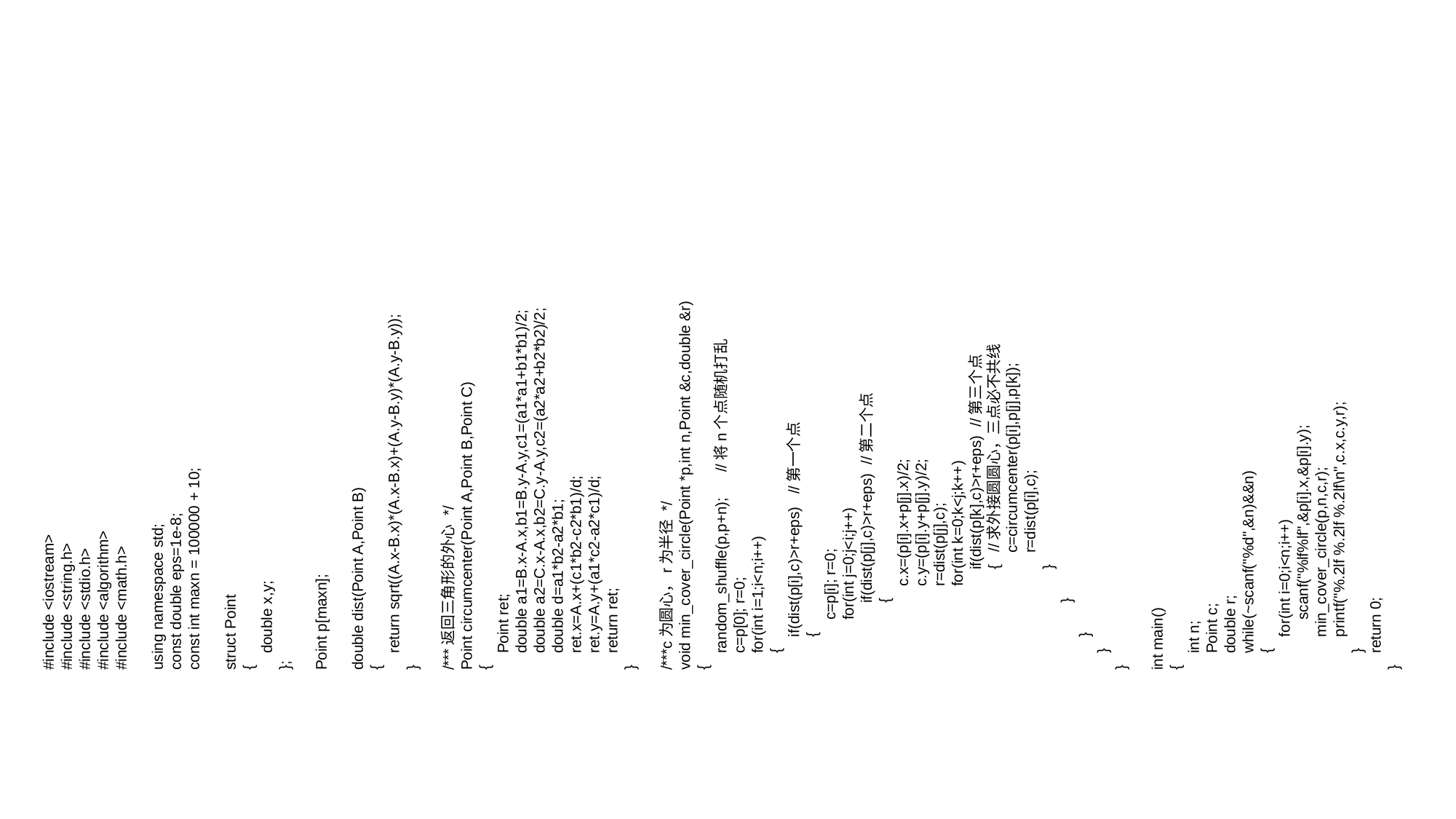

#include <iostream>
#include <string.h>
#include <stdio.h>
#include <algorithm>
#include <math.h>

using namespace std;
const double eps=1e-8;
const int maxn = 100000 + 10;

struct Point
{
    double x,y;
};

Point p[maxn];

double dist(Point A,Point B)
{
    return sqrt((A.x-B.x)*(A.x-B.x)+(A.y-B.y)*(A.y-B.y));
}

/***返回三角形的外心 */
Point circumcenter(Point A,Point B,Point C)
{
    Point ret;
    double a1=B.x-A.x,b1=B.y-A.y,c1=(a1*a1+b1*b1)/2;
    double a2=C.x-A.x,b2=C.y-A.y,c2=(a2*a2+b2*b2)/2;
    double d=a1*b2-a2*b1;
    ret.x=A.x+(c1*b2-c2*b1)/d;
    ret.y=A.y+(a1*c2-a2*c1)/d;
    return ret;
}

/***c为圆心，r为半径 */
void min_cover_circle(Point *p,int n,Point &c,double &r)
{
    random_shuffle(p,p+n);      //将n个点随机打乱
    c=p[0]; r=0;
    for(int i=1;i<n;i++)
    {
        if(dist(p[i],c)>r+eps)   //第一个点
        {
            c=p[i]; r=0;
            for(int j=0;j<i;j++)
                if(dist(p[j],c)>r+eps)  //第二个点
                {
                    c.x=(p[i].x+p[j].x)/2;
                    c.y=(p[i].y+p[j].y)/2;
                    r=dist(p[j],c);
                    for(int k=0;k<j;k++)
                        if(dist(p[k],c)>r+eps)  //第三个点
                        {   //求外接圆圆心，三点必不共线
                            c=circumcenter(p[i],p[j],p[k]);
                            r=dist(p[i],c);
                        }
                }
        }
    }
}

int main()
{
    int n;
    Point c;
    double r;
    while(~scanf("%d",&n)&&n)
    {
        for(int i=0;i<n;i++)
            scanf("%lf%lf",&p[i].x,&p[i].y);
        min_cover_circle(p,n,c,r);
        printf("%.2lf %.2lf %.2lf\n",c.x,c.y,r);
    }
    return 0;
}